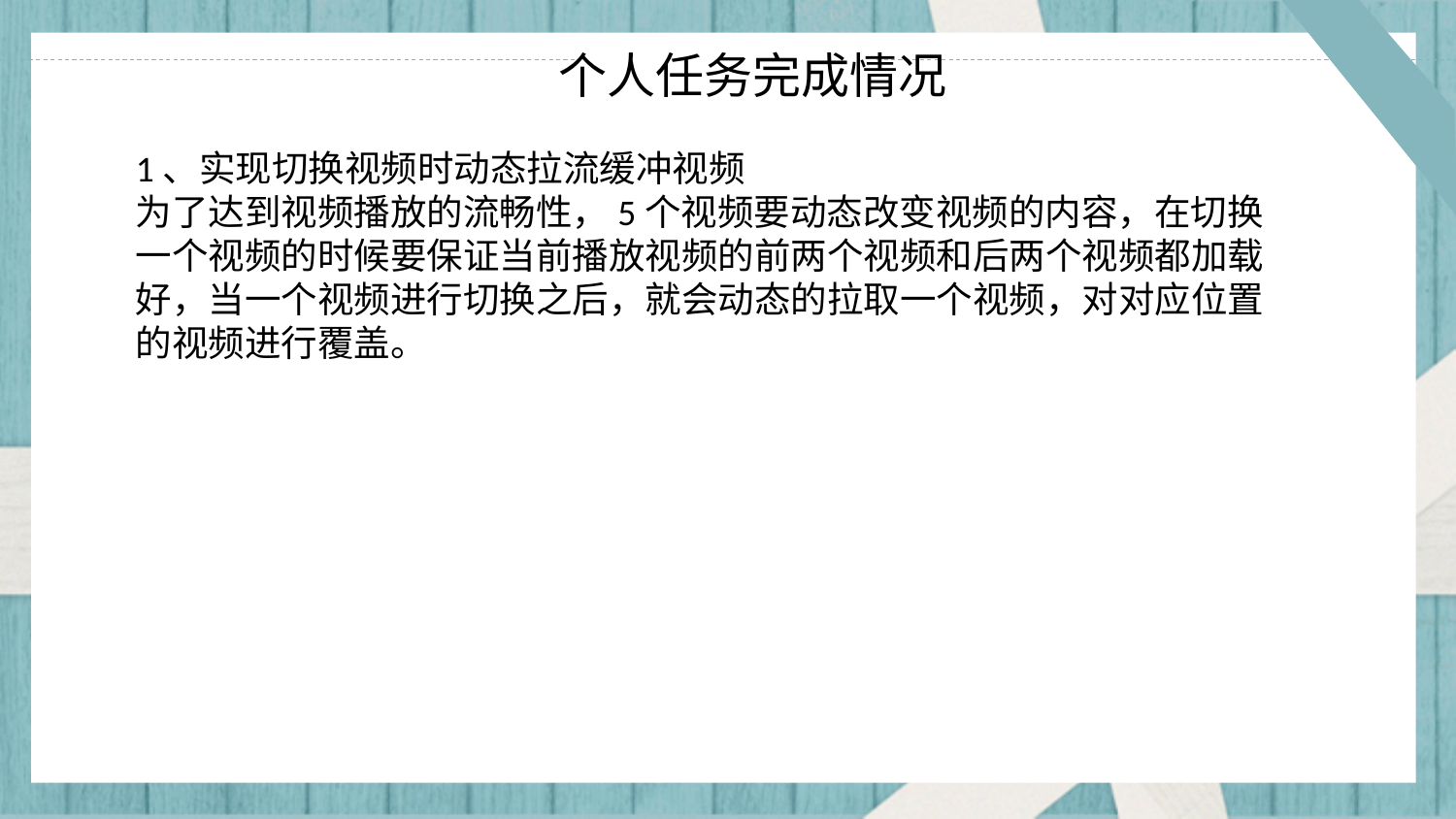

个人任务完成情况

1、实现切换视频时动态拉流缓冲视频
为了达到视频播放的流畅性，5个视频要动态改变视频的内容，在切换一个视频的时候要保证当前播放视频的前两个视频和后两个视频都加载好，当一个视频进行切换之后，就会动态的拉取一个视频，对对应位置的视频进行覆盖。